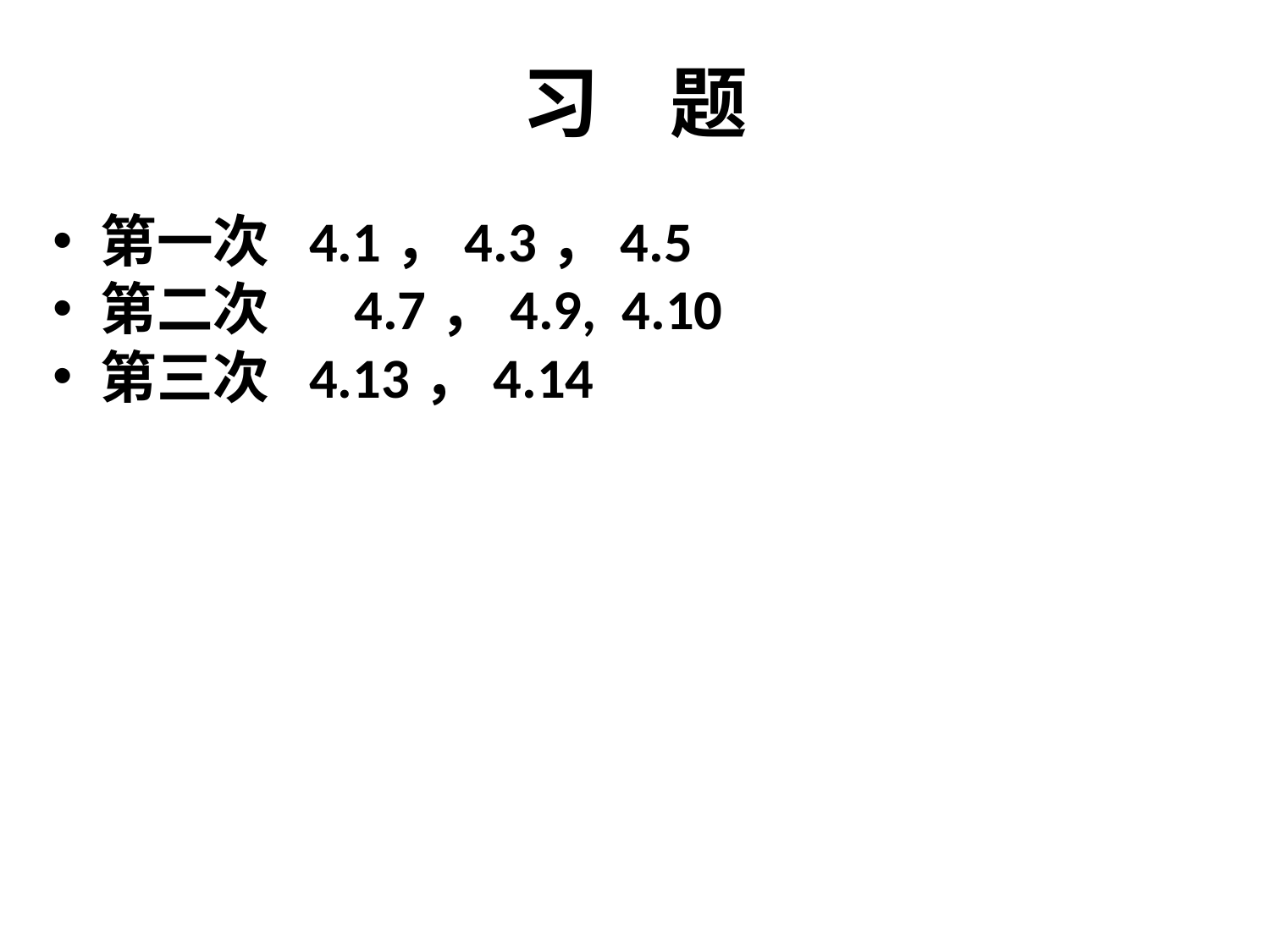

# 习    题
第一次  4.1，4.3，4.5
第二次	4.7，4.9,  4.10
第三次  4.13，4.14